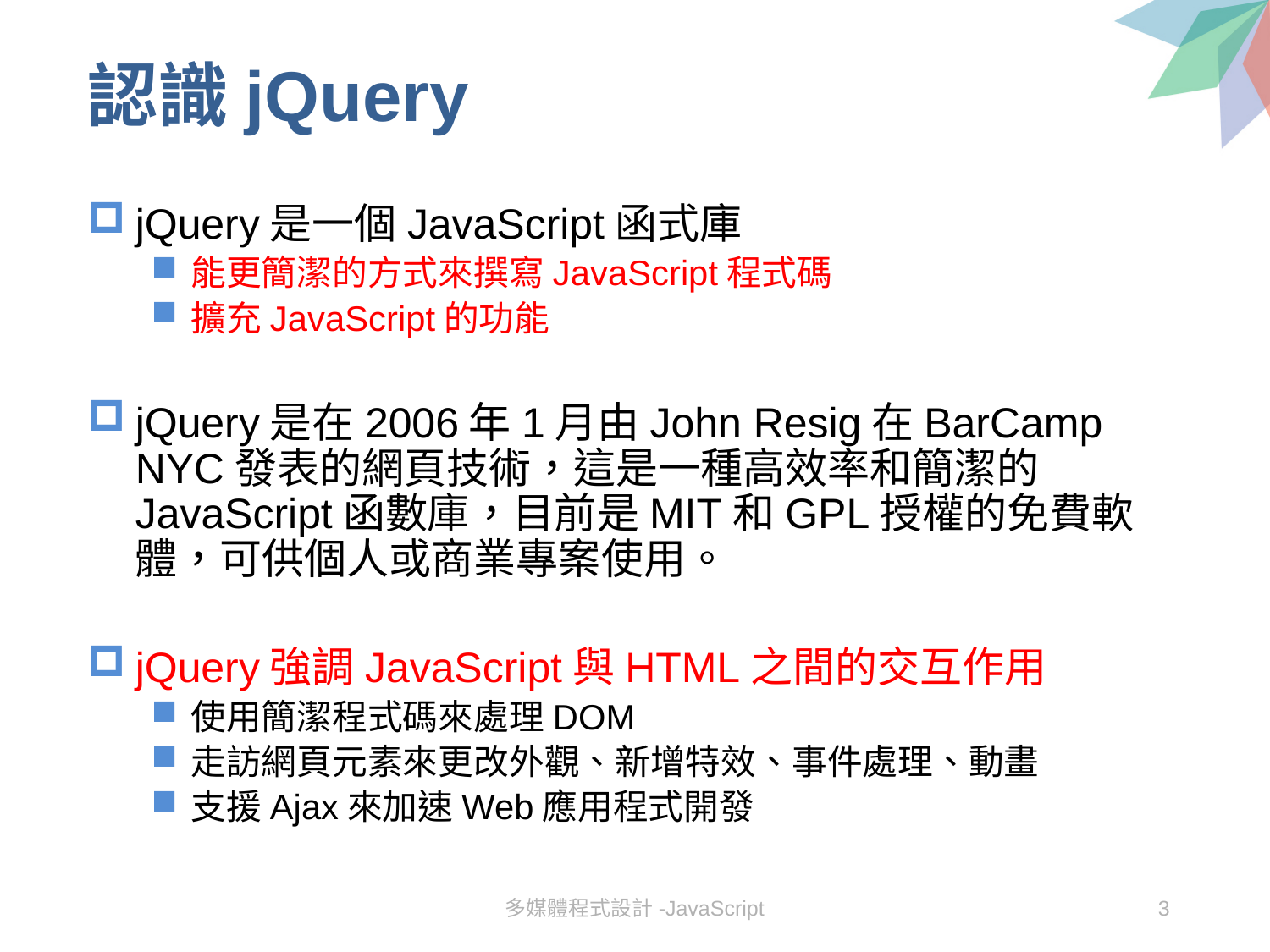

# 認識jQuery
jQuery是一個JavaScript函式庫
能更簡潔的方式來撰寫JavaScript程式碼
擴充JavaScript的功能

jQuery是在2006年1月由John Resig在BarCamp NYC發表的網頁技術，這是一種高效率和簡潔的JavaScript函數庫，目前是MIT和GPL授權的免費軟體，可供個人或商業專案使用。

jQuery強調JavaScript與HTML之間的交互作用
使用簡潔程式碼來處理DOM
走訪網頁元素來更改外觀、新增特效、事件處理、動畫
支援Ajax來加速Web應用程式開發

多媒體程式設計-JavaScript
3